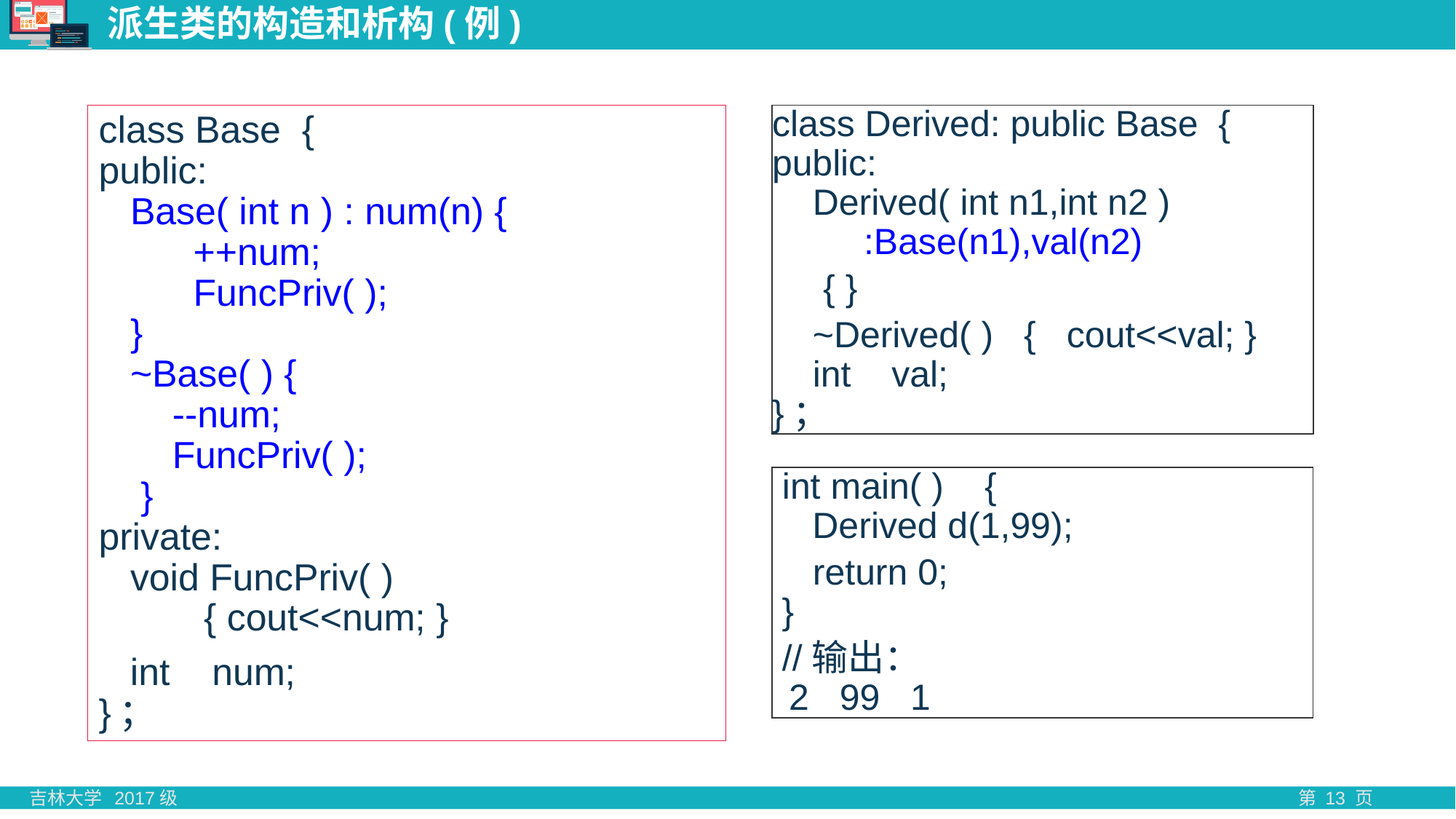

# 派生类的构造和析构(例)
class Base  {
public:
   Base( int n ) : num(n) {
         ++num;
         FuncPriv( );
   }
   ~Base( ) {
       --num;
       FuncPriv( );
    }
private:
   void FuncPriv( )
          { cout<<num; }
   int    num;
}；
class Derived: public Base  {
public:
    Derived( int n1,int n2 )
         :Base(n1),val(n2)
     { }
    ~Derived( )   {   cout<<val; }
    int    val;
}；
 int main( )    {
    Derived d(1,99);
    return 0;
 }
 //输出：
 2   99   1